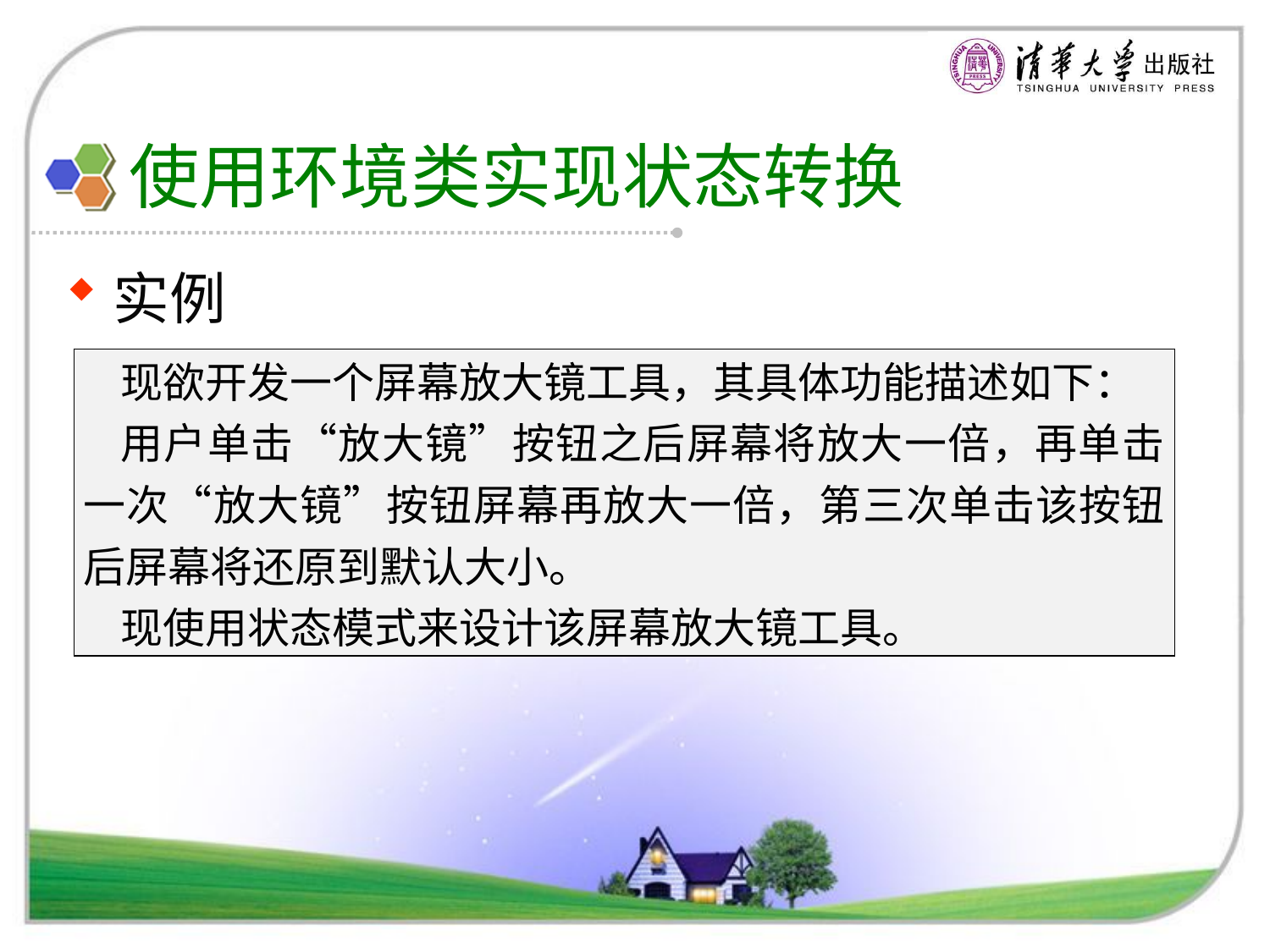

# 使用环境类实现状态转换
实例

| 现欲开发一个屏幕放大镜工具，其具体功能描述如下： 用户单击“放大镜”按钮之后屏幕将放大一倍，再单击一次“放大镜”按钮屏幕再放大一倍，第三次单击该按钮后屏幕将还原到默认大小。 现使用状态模式来设计该屏幕放大镜工具。 |
| --- |